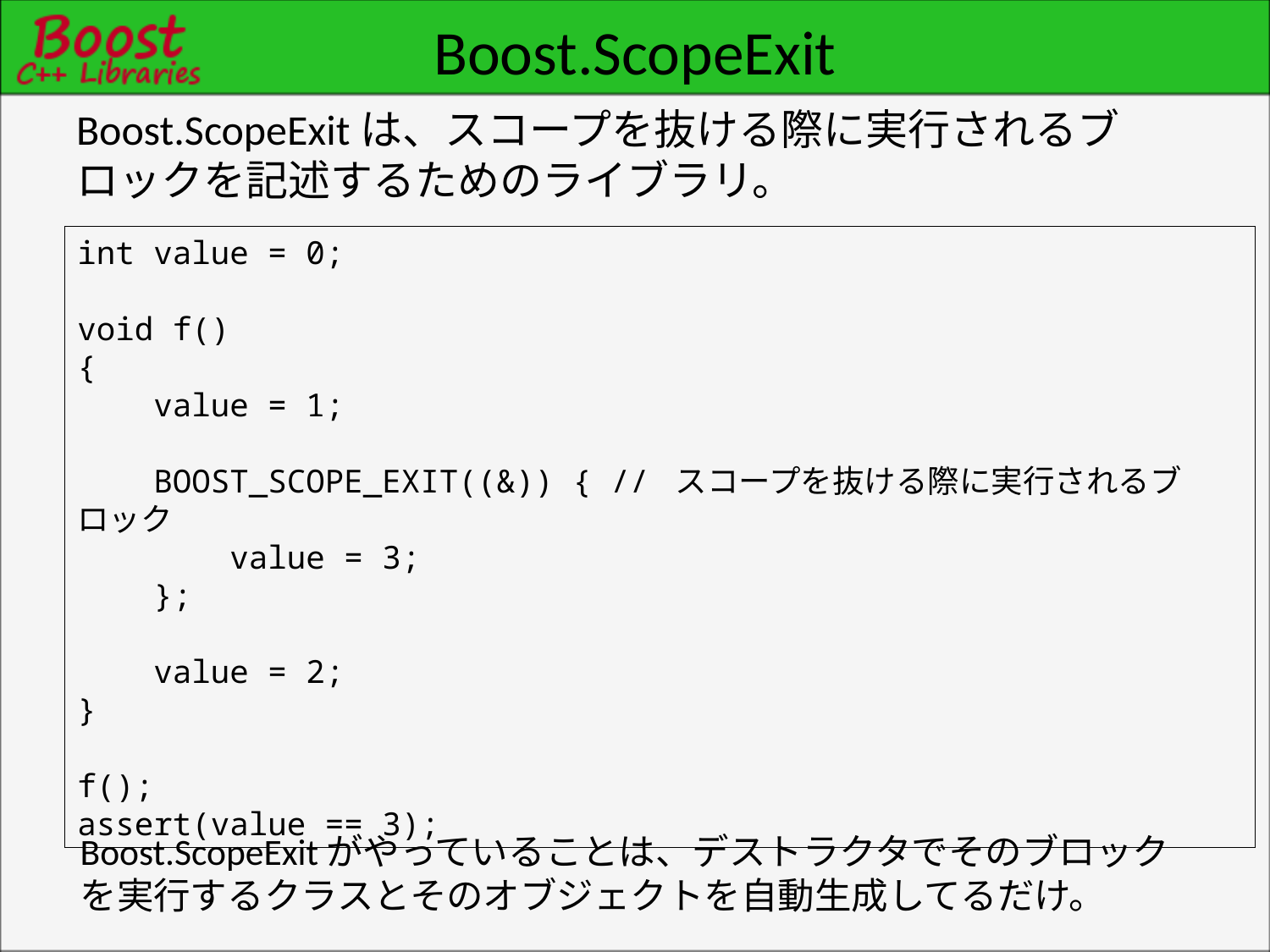

# Boost.ScopeExit
Boost.ScopeExitは、スコープを抜ける際に実行されるブロックを記述するためのライブラリ。
int value = 0;

void f()
{
    value = 1;

    BOOST_SCOPE_EXIT((&)) { // スコープを抜ける際に実行されるブロック
        value = 3;
    };

    value = 2;
}

f();
assert(value == 3);
Boost.ScopeExitがやっていることは、デストラクタでそのブロックを実行するクラスとそのオブジェクトを自動生成してるだけ。